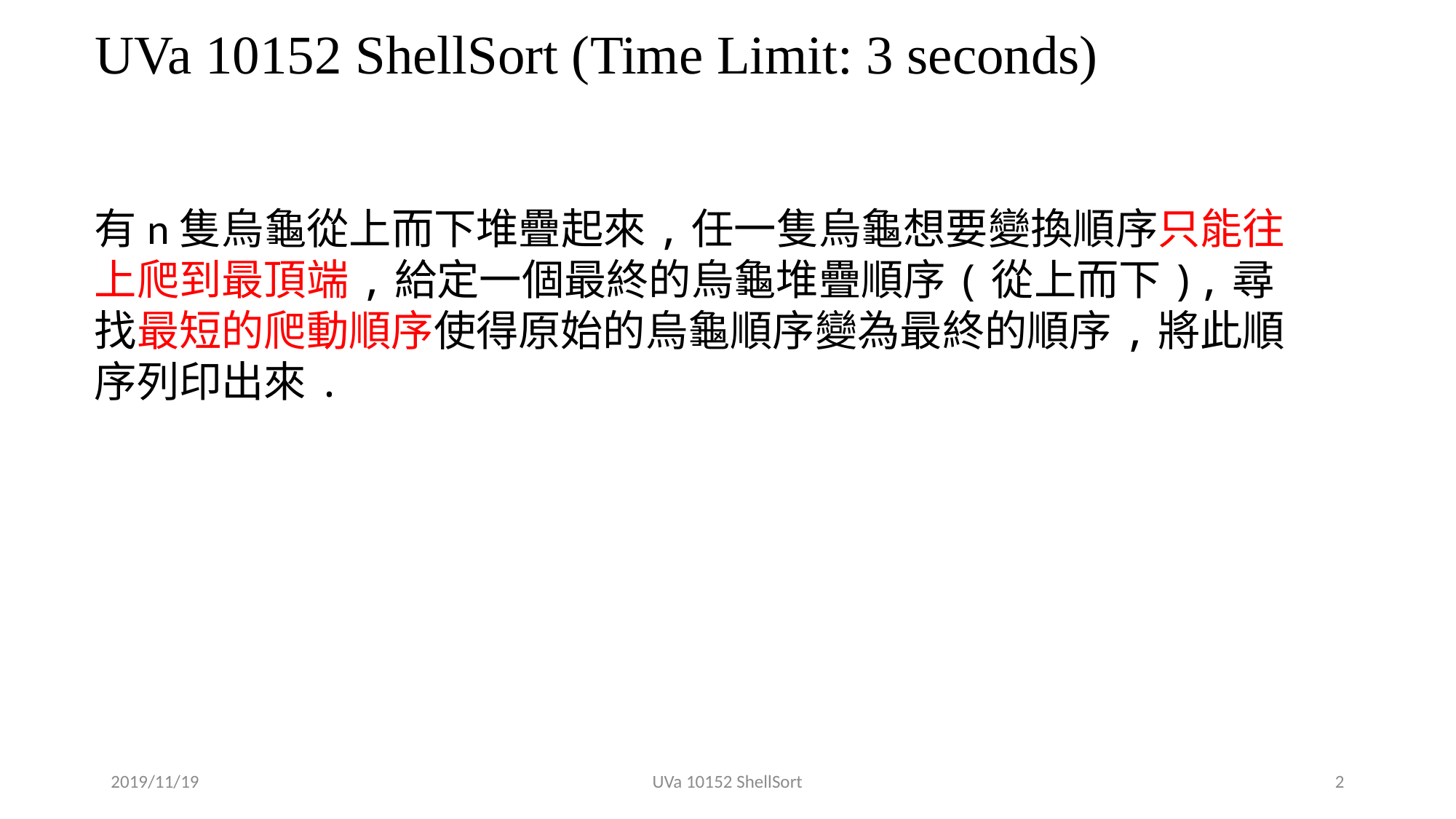

# UVa 10152 ShellSort (Time Limit: 3 seconds)
有n隻烏龜從上而下堆疊起來,任一隻烏龜想要變換順序只能往上爬到最頂端,給定一個最終的烏龜堆疊順序(從上而下),尋找最短的爬動順序使得原始的烏龜順序變為最終的順序,將此順序列印出來.
2019/11/19
UVa 10152 ShellSort
2